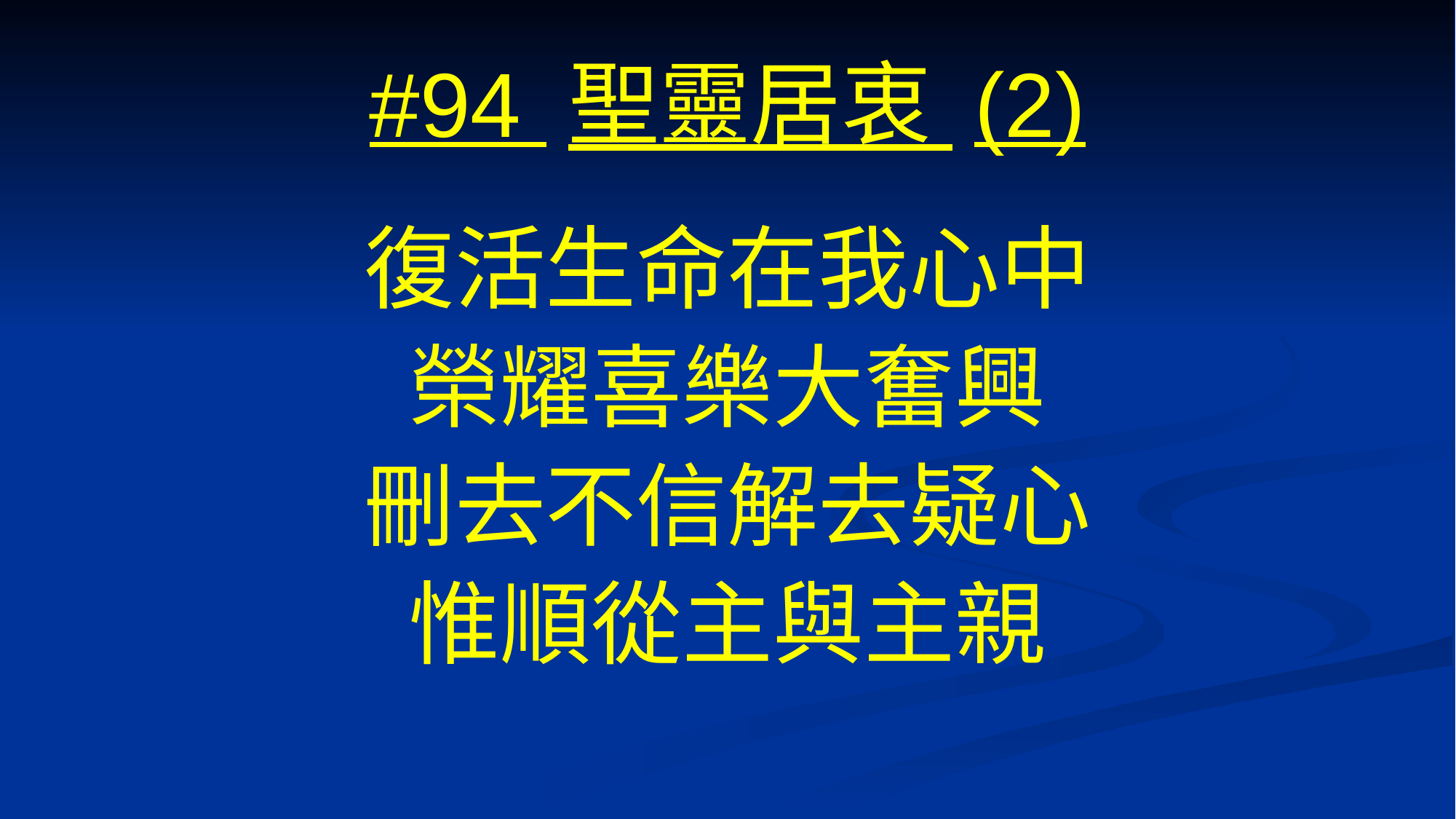

# #94 聖靈居衷 (2)
復活生命在我心中
榮耀喜樂大奮興
刪去不信解去疑心
惟順從主與主親